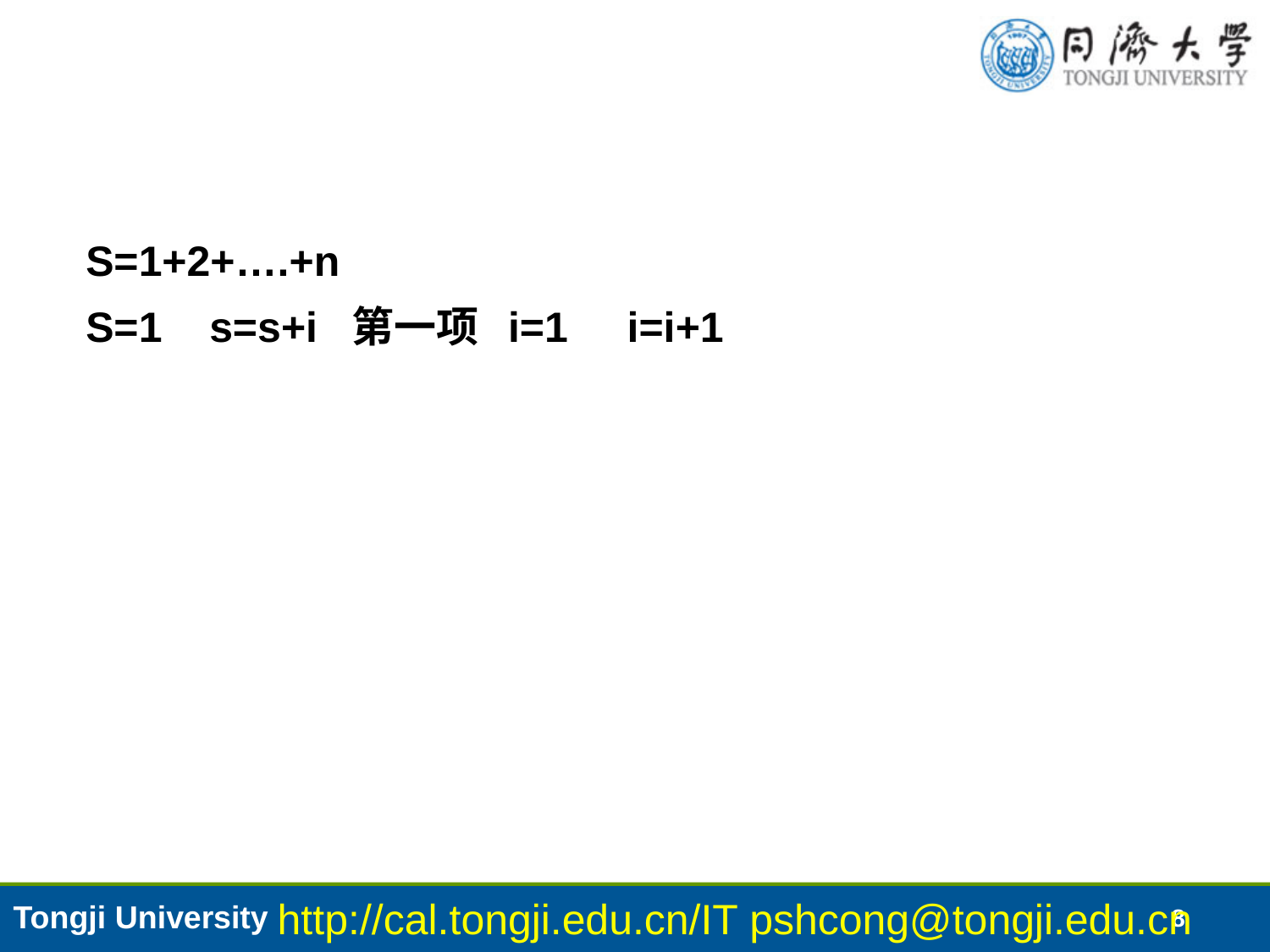

#
S=1+2+….+n
S=1    s=s+i  第一项  i=1     i=i+1